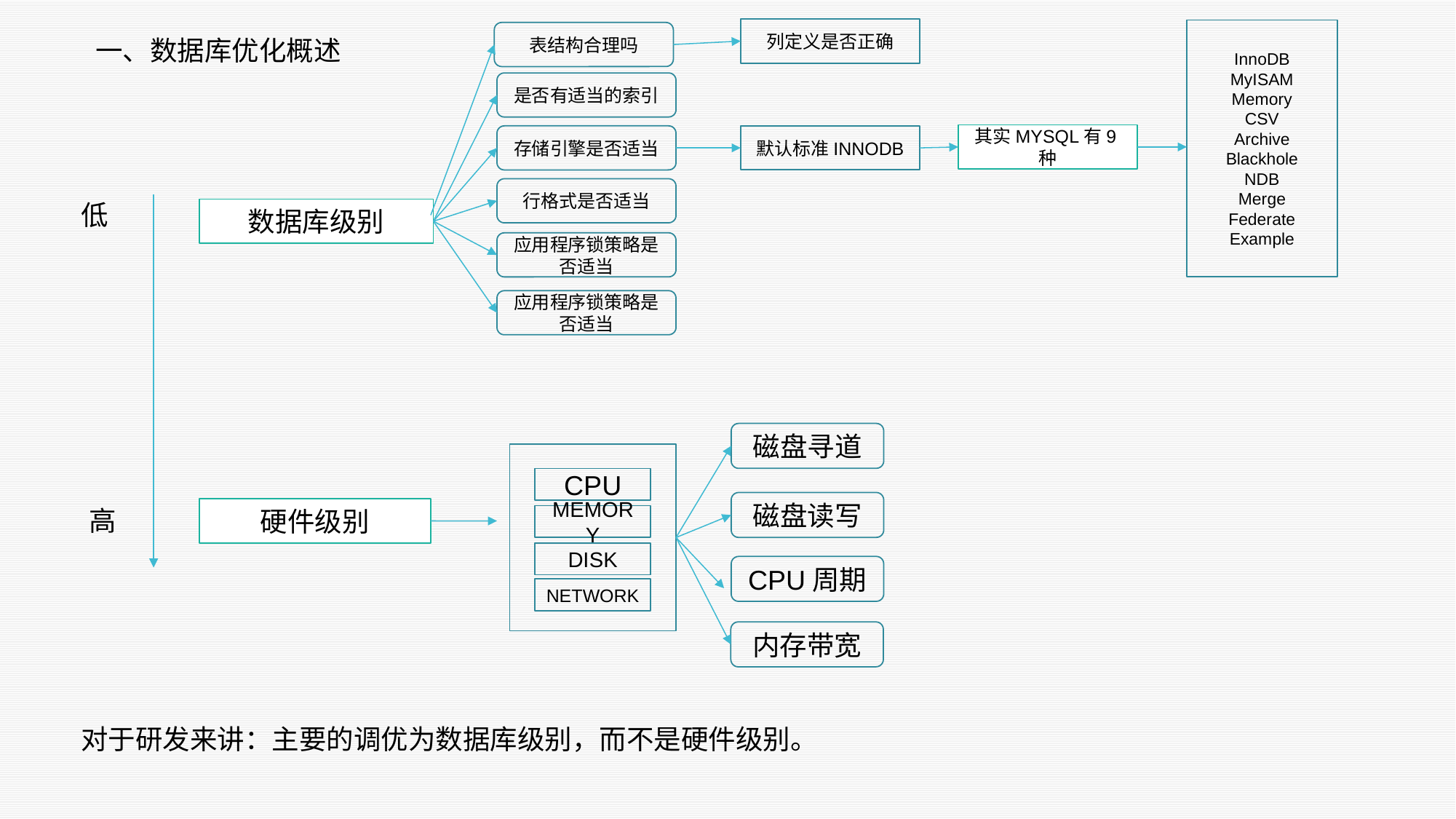

列定义是否正确
InnoDB
MyISAM
Memory
CSV
Archive
Blackhole
NDB
Merge
Federate
Example
表结构合理吗
一、数据库优化概述
是否有适当的索引
其实MYSQL有9种
存储引擎是否适当
默认标准INNODB
行格式是否适当
低
数据库级别
应用程序锁策略是否适当
应用程序锁策略是否适当
磁盘寻道

CPU
磁盘读写
高
硬件级别
MEMORY
DISK
CPU周期
NETWORK
内存带宽
对于研发来讲：主要的调优为数据库级别，而不是硬件级别。